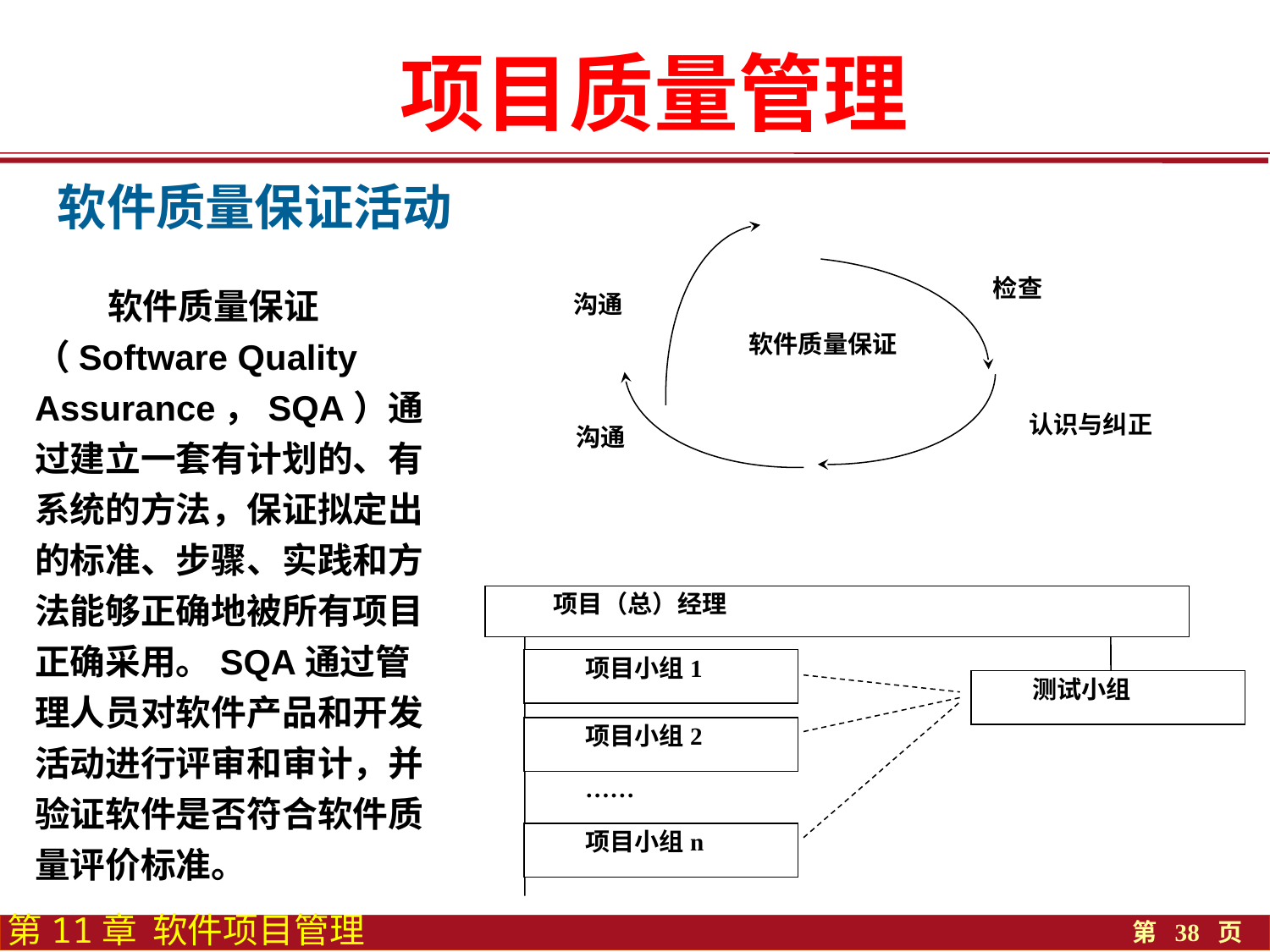

项目质量管理
软件质量保证活动

检查
沟通
软件质量保证

认识与纠正
沟通
        软件质量保证（Software Quality Assurance，SQA）通过建立一套有计划的、有系统的方法，保证拟定出的标准、步骤、实践和方法能够正确地被所有项目正确采用。SQA通过管理人员对软件产品和开发活动进行评审和审计，并验证软件是否符合软件质量评价标准。
项目（总）经理

项目小组1
测试小组

项目小组2
……
项目小组n